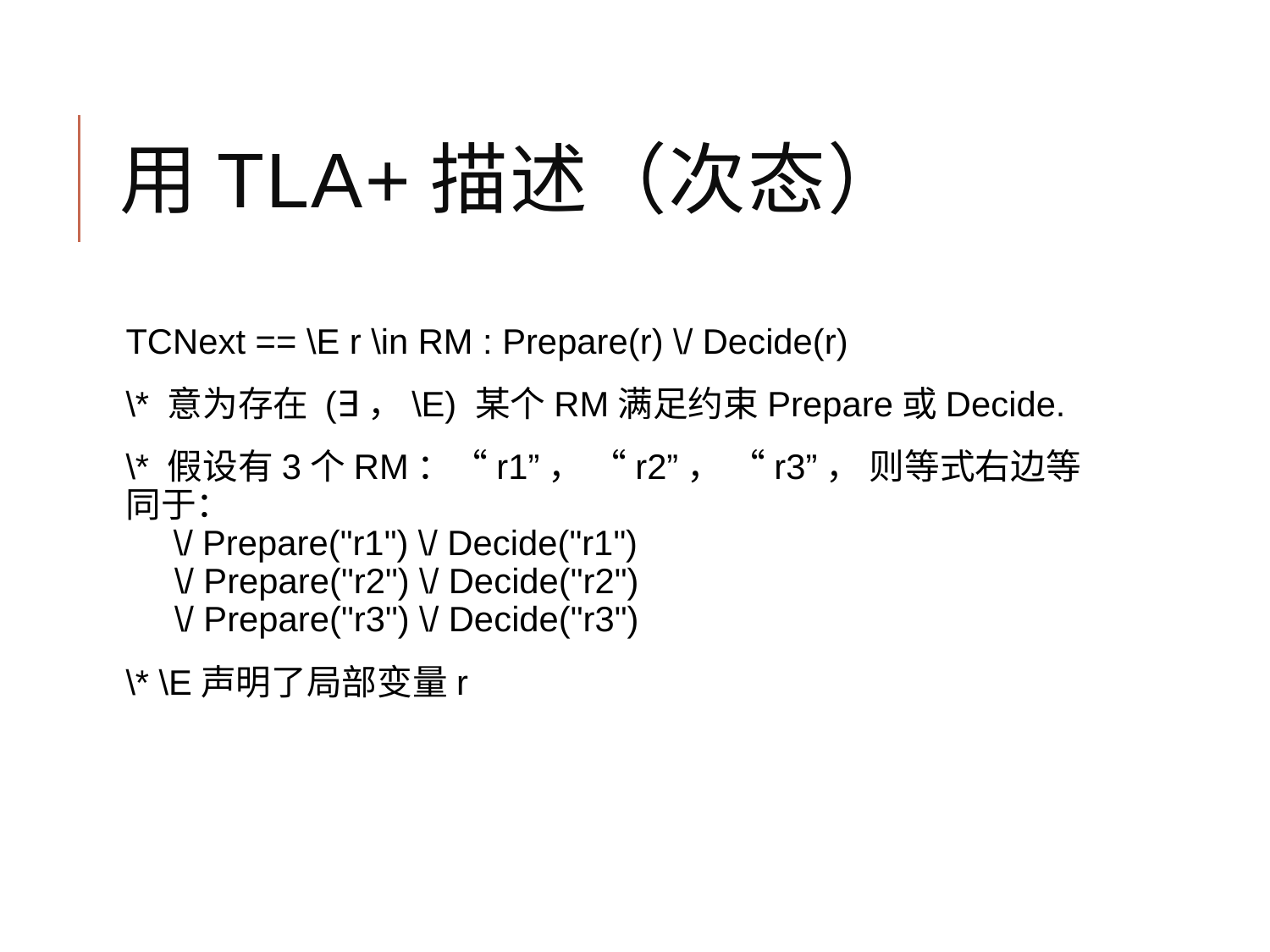

# 用TLA+描述（次态）
TCNext == \E r \in RM : Prepare(r) \/ Decide(r)
\* 意为存在 (∃，\E) 某个RM满足约束Prepare或Decide.
\* 假设有3个RM：“r1”， “r2”， “r3”， 则等式右边等同于：
     \/ Prepare("r1") \/ Decide("r1")
     \/ Prepare("r2") \/ Decide("r2")
     \/ Prepare("r3") \/ Decide("r3")
\* \E声明了局部变量r